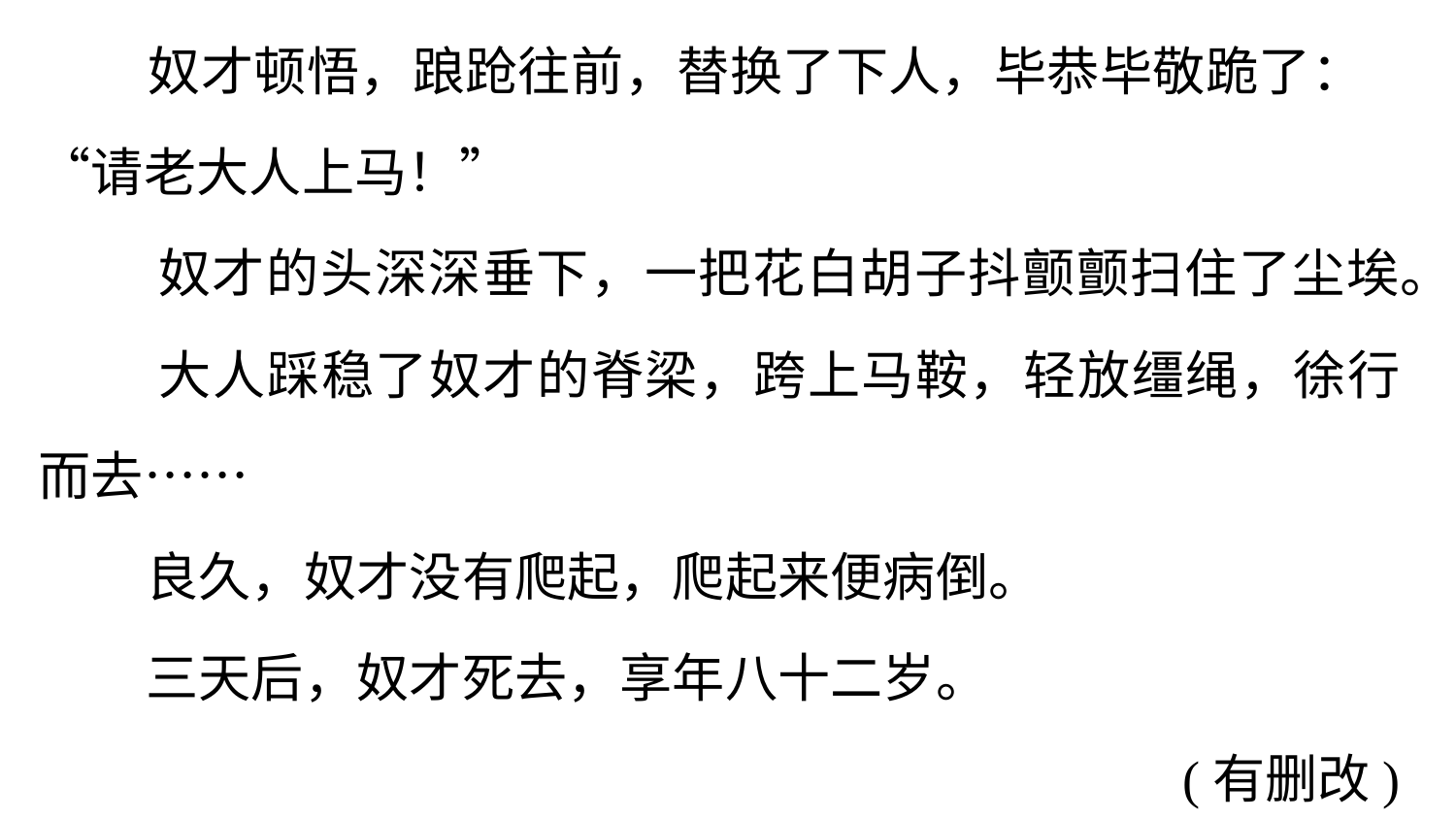

奴才顿悟，踉跄往前，替换了下人，毕恭毕敬跪了：    “请老大人上马！”
        奴才的头深深垂下，一把花白胡子抖颤颤扫住了尘埃。
        大人踩稳了奴才的脊梁，跨上马鞍，轻放缰绳，徐行而去……
        良久，奴才没有爬起，爬起来便病倒。
        三天后，奴才死去，享年八十二岁。
(有删改)